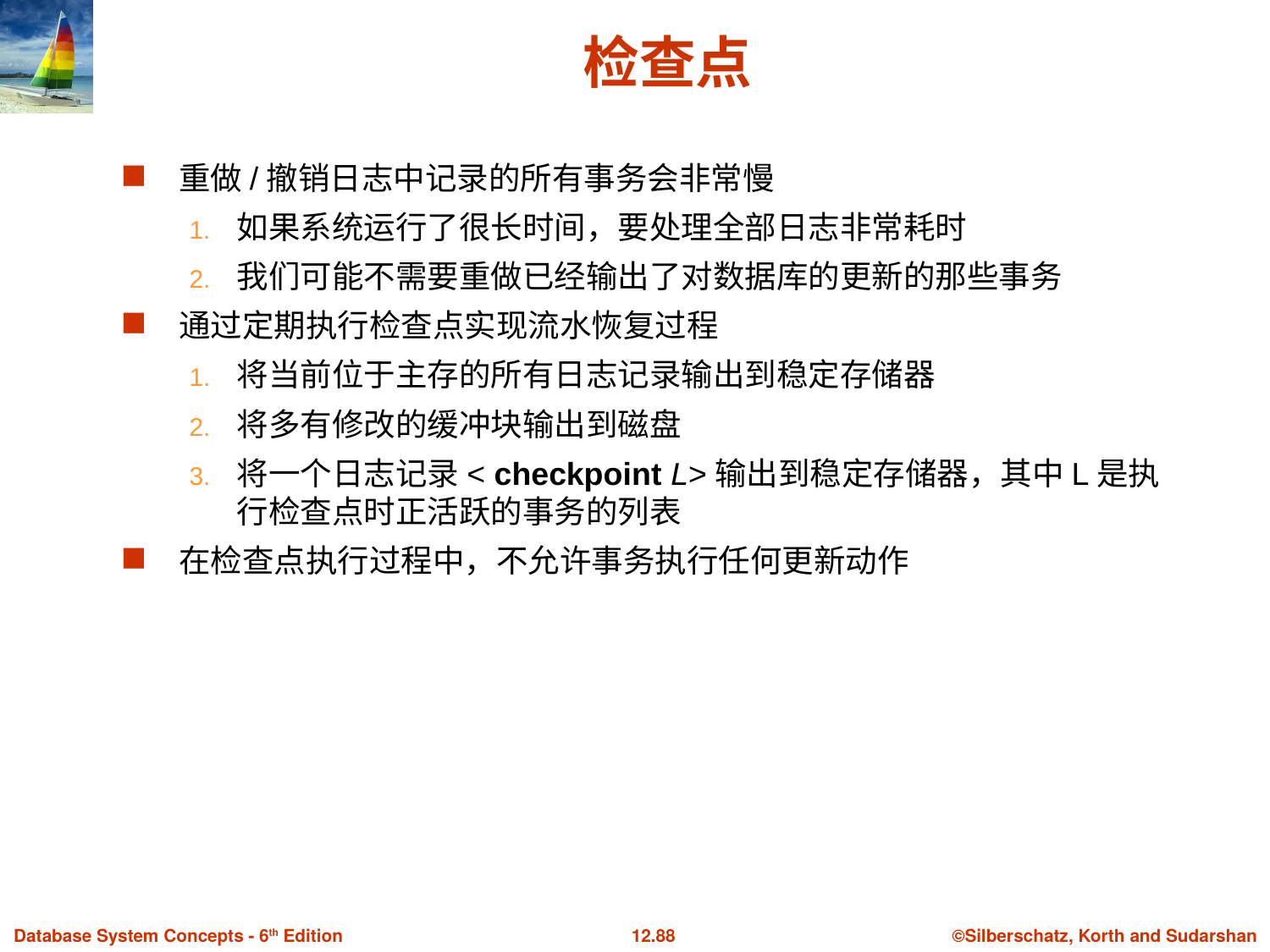

重做/撤销日志中记录的所有事务会非常慢
如果系统运行了很长时间，要处理全部日志非常耗时
我们可能不需要重做已经输出了对数据库的更新的那些事务
通过定期执行检查点实现流水恢复过程
将当前位于主存的所有日志记录输出到稳定存储器
将多有修改的缓冲块输出到磁盘
将一个日志记录< checkpoint L>输出到稳定存储器，其中L是执行检查点时正活跃的事务的列表
在检查点执行过程中，不允许事务执行任何更新动作
# 检查点